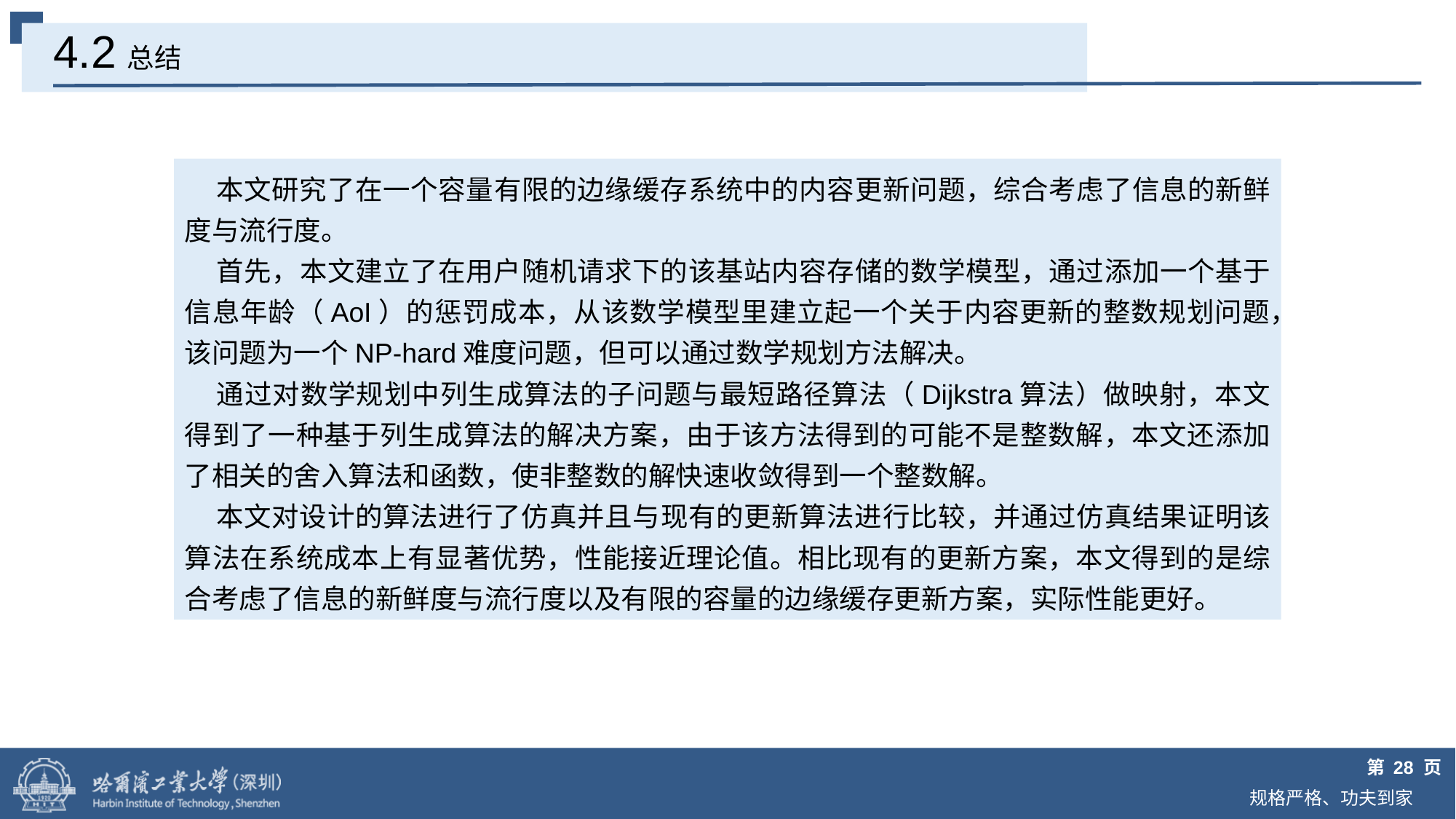

# 4.2总结
本文研究了在一个容量有限的边缘缓存系统中的内容更新问题，综合考虑了信息的新鲜度与流行度。
首先，本文建立了在用户随机请求下的该基站内容存储的数学模型，通过添加一个基于信息年龄（AoI）的惩罚成本，从该数学模型里建立起一个关于内容更新的整数规划问题，该问题为一个NP-hard难度问题，但可以通过数学规划方法解决。
通过对数学规划中列生成算法的子问题与最短路径算法（Dijkstra算法）做映射，本文得到了一种基于列生成算法的解决方案，由于该方法得到的可能不是整数解，本文还添加了相关的舍入算法和函数，使非整数的解快速收敛得到一个整数解。
本文对设计的算法进行了仿真并且与现有的更新算法进行比较，并通过仿真结果证明该算法在系统成本上有显著优势，性能接近理论值。相比现有的更新方案，本文得到的是综合考虑了信息的新鲜度与流行度以及有限的容量的边缘缓存更新方案，实际性能更好。